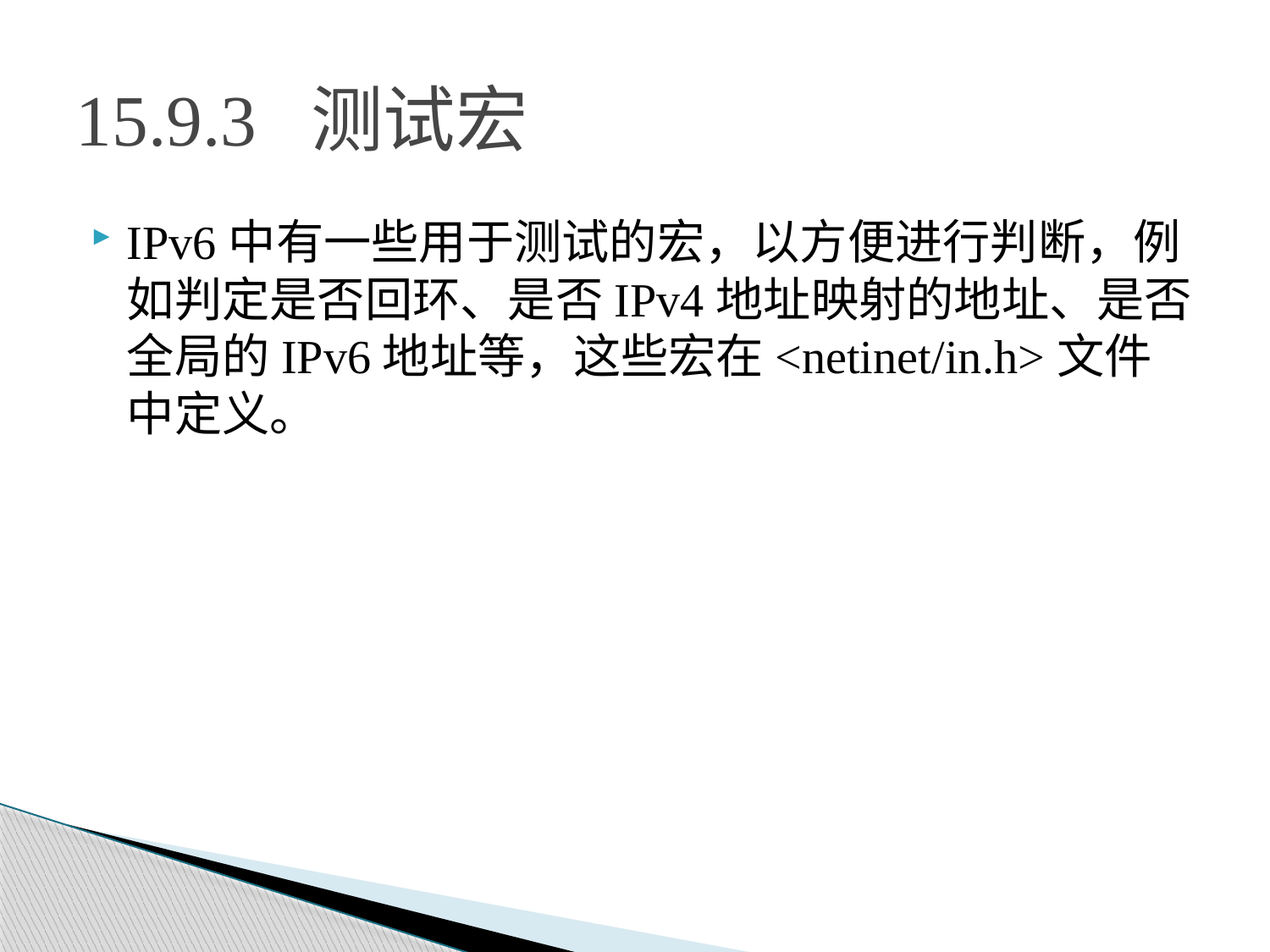

# 15.9.3  测试宏
IPv6中有一些用于测试的宏，以方便进行判断，例如判定是否回环、是否IPv4地址映射的地址、是否全局的IPv6地址等，这些宏在<netinet/in.h>文件中定义。